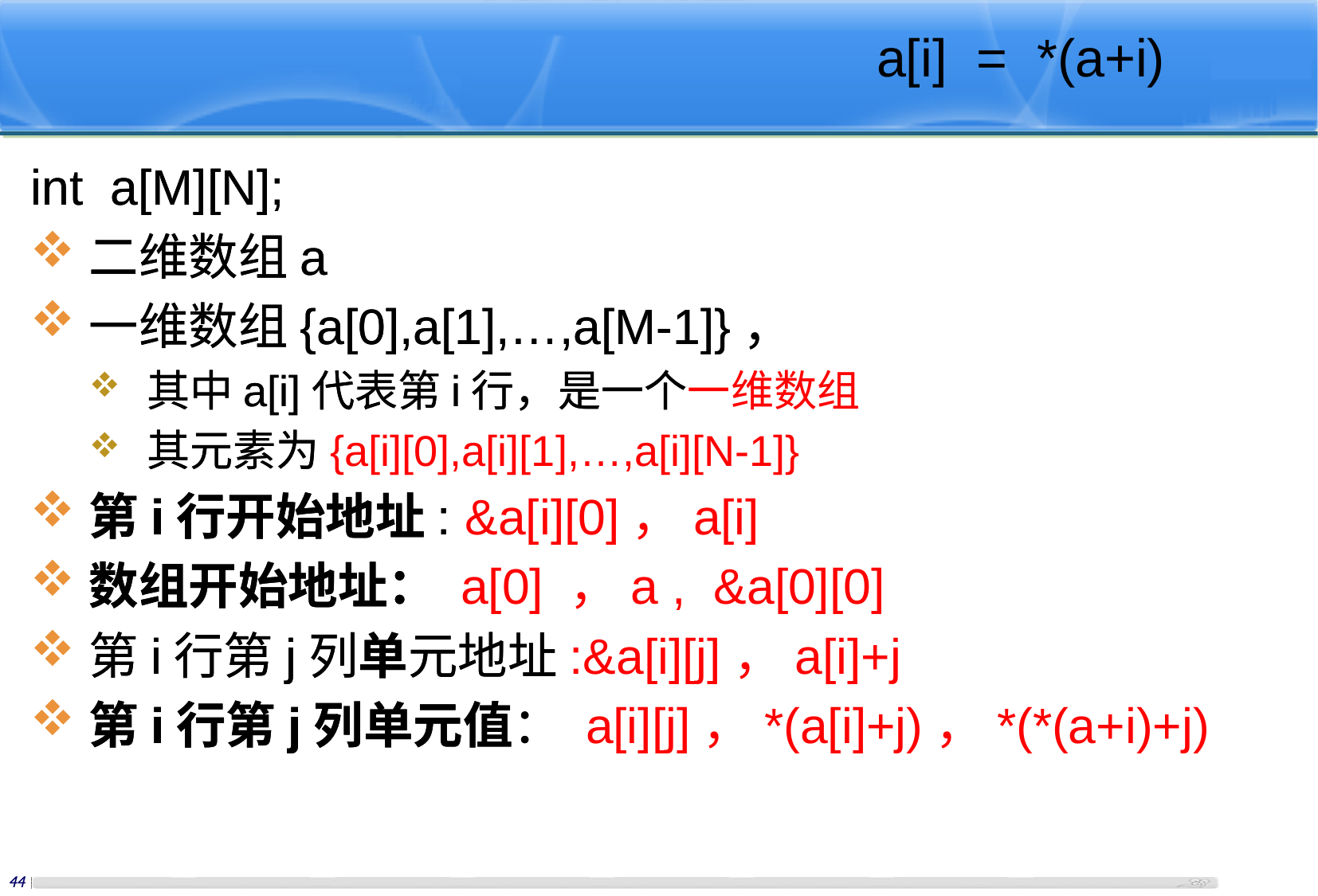

a[i]  =  *(a+i)
int  a[M][N];
二维数组a
一维数组{a[0],a[1],…,a[M-1]}，
其中a[i]代表第i行，是一个一维数组
其元素为{a[i][0],a[i][1],…,a[i][N-1]}
第i行开始地址: &a[i][0]，a[i]
数组开始地址： a[0] ，a ,  &a[0][0]
第i行第j列单元地址:&a[i][j]，a[i]+j
第i行第j列单元值： a[i][j]，*(a[i]+j)，*(*(a+i)+j)

int  a[M][N];
二维数组a
一维数组{a[0],a[1],…,a[M-1]}，
其中a[i]代表第i行，是一个一维数组
其元素为{a[i][0],a[i][1],…,a[i][N-1]}
第i行开始地址: &a[i][0]，a[i]
数组开始地址： a[0] ，a ,  &a[0][0]
第i行第j列单元地址:&a[i][j]，a[i]+j
第i行第j列单元值： a[i][j]，*(a[i]+j)，*(*(a+i)+j)